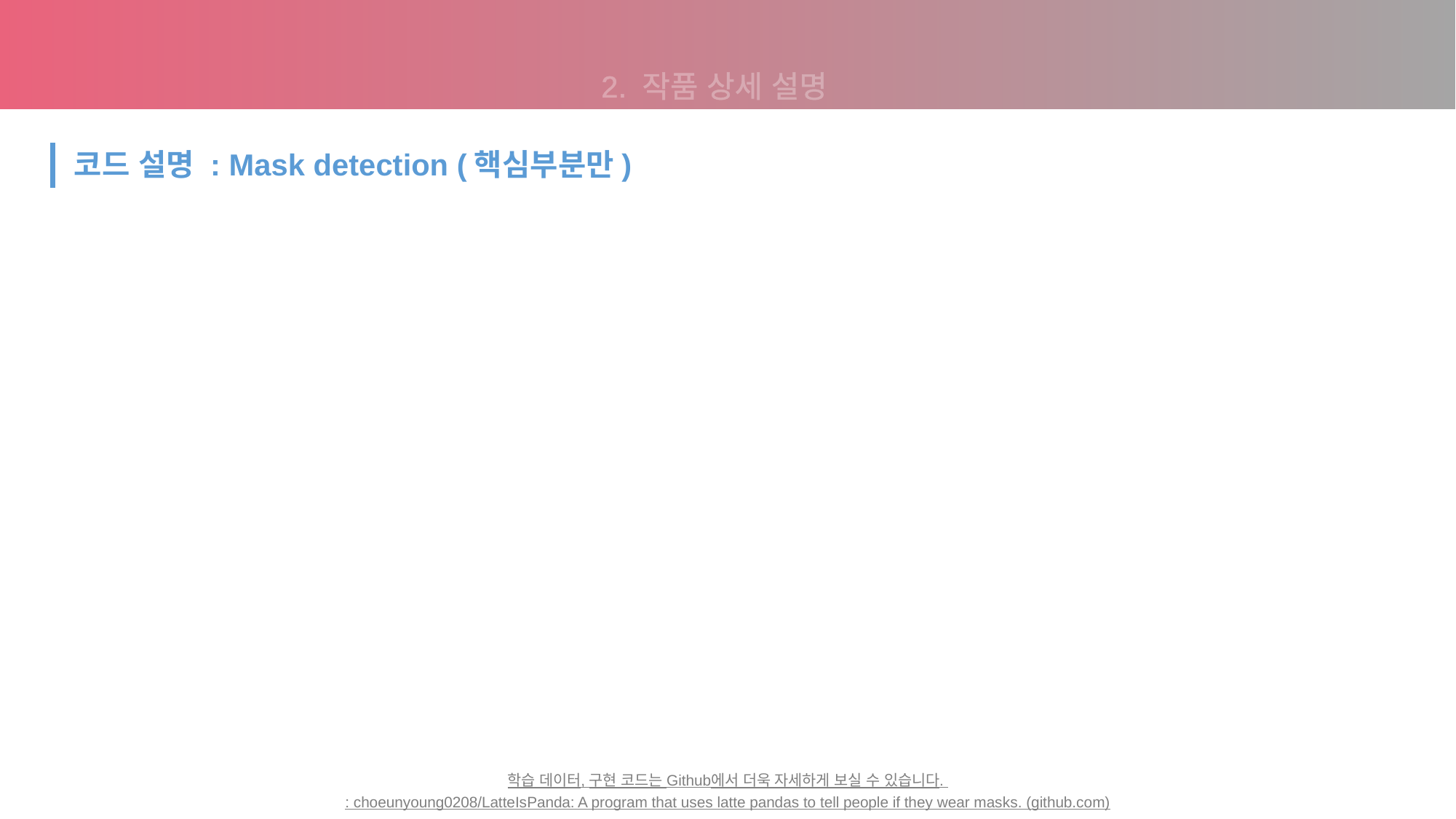

2. 작품 상세 설명
코드 설명 : Mask detection (핵심부분만)
학습 데이터, 구현 코드는 Github에서 더욱 자세하게 보실 수 있습니다.
: choeunyoung0208/LatteIsPanda: A program that uses latte pandas to tell people if they wear masks. (github.com)